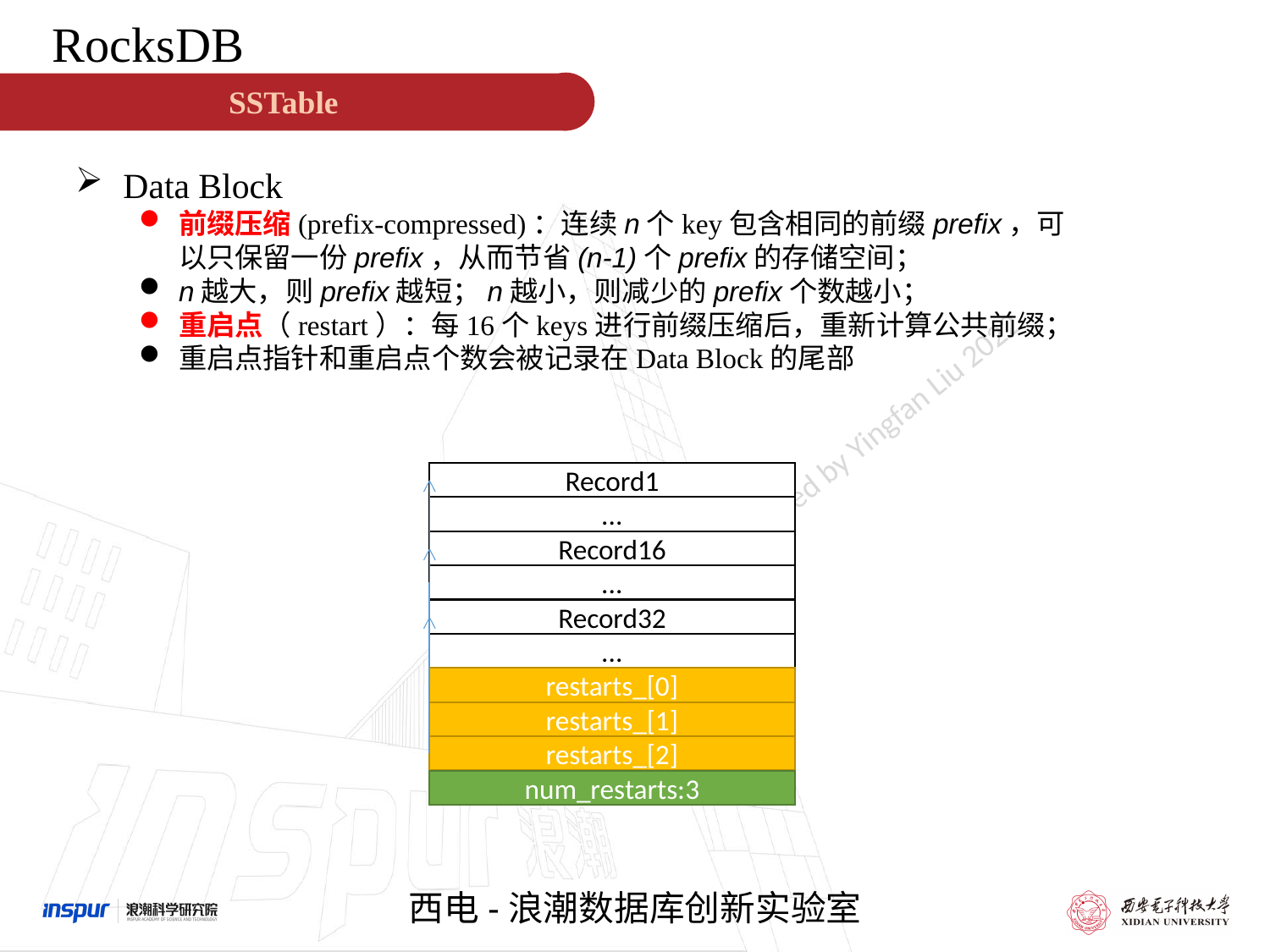

RocksDB

SSTable
Data Block
前缀压缩(prefix-compressed)：连续n个key包含相同的前缀prefix，可以只保留一份prefix，从而节省(n-1)个prefix的存储空间；
n越大，则prefix越短；n越小，则减少的prefix个数越小；
重启点（restart）：每16个keys进行前缀压缩后，重新计算公共前缀；
重启点指针和重启点个数会被记录在Data Block的尾部
Record1
...
Record16
...
Record32
...
restarts_[0]
restarts_[1]
restarts_[2]
num_restarts:3